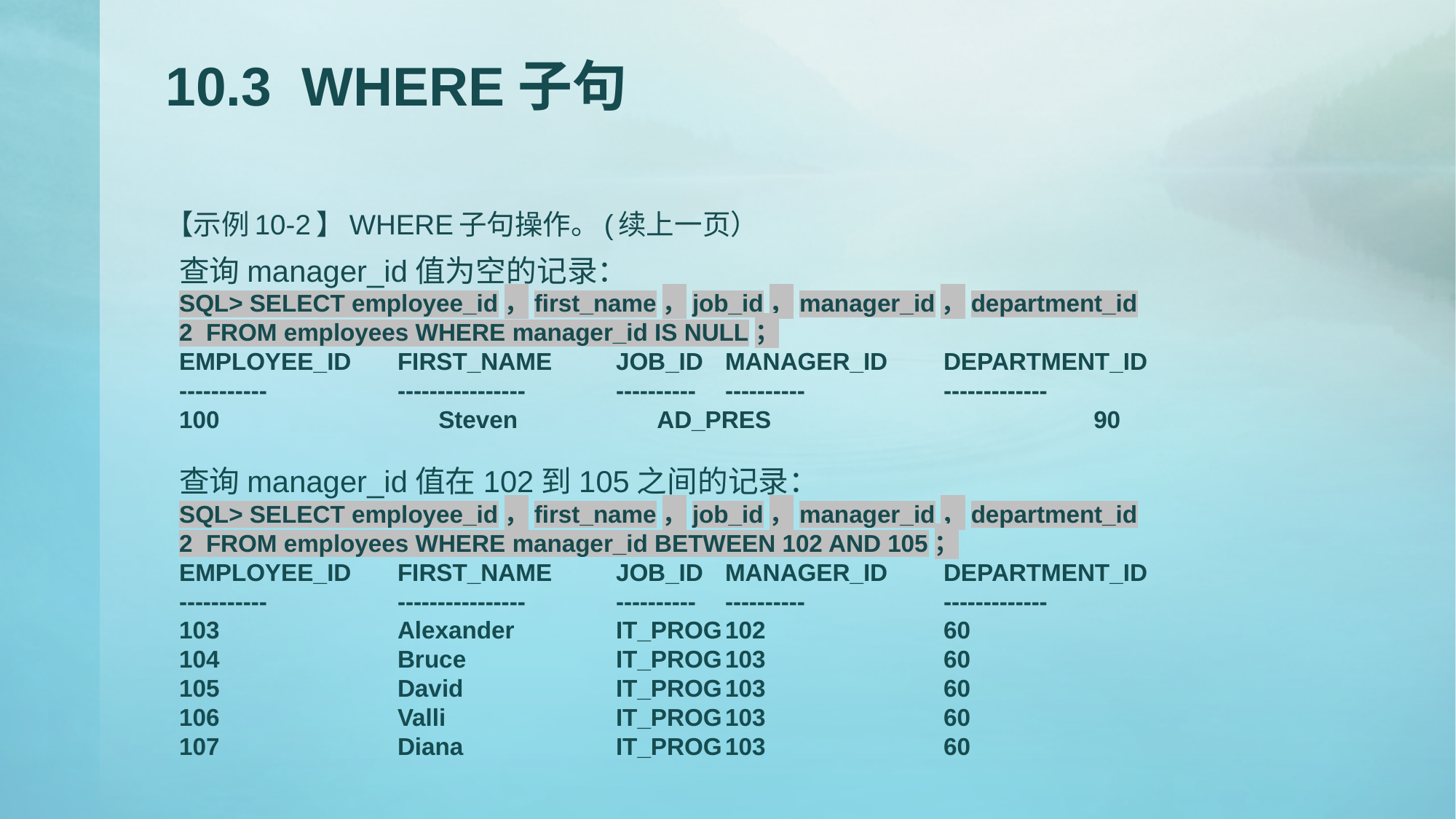

# 10.3  WHERE子句
【示例10-2】WHERE子句操作。(续上一页）
查询manager_id值为空的记录：
SQL> SELECT employee_id，first_name，job_id，manager_id，department_id
2  FROM employees WHERE manager_id IS NULL；
EMPLOYEE_ID	FIRST_NAME	JOB_ID	MANAGER_ID  	DEPARTMENT_ID
-----------		----------------	----------	----------		-------------
 		Steven		AD_PRES			90

查询manager_id值在102到105之间的记录：
SQL> SELECT employee_id，first_name，job_id，manager_id，department_id
2  FROM employees WHERE manager_id BETWEEN 102 AND 105；
EMPLOYEE_ID	FIRST_NAME	JOB_ID	MANAGER_ID	DEPARTMENT_ID
-----------		----------------	----------	----------		-------------
103		Alexander	IT_PROG	102		60
104		Bruce		IT_PROG	103		60
105		David		IT_PROG	103		60
106		Valli		IT_PROG	103		60
107		Diana		IT_PROG	103		60